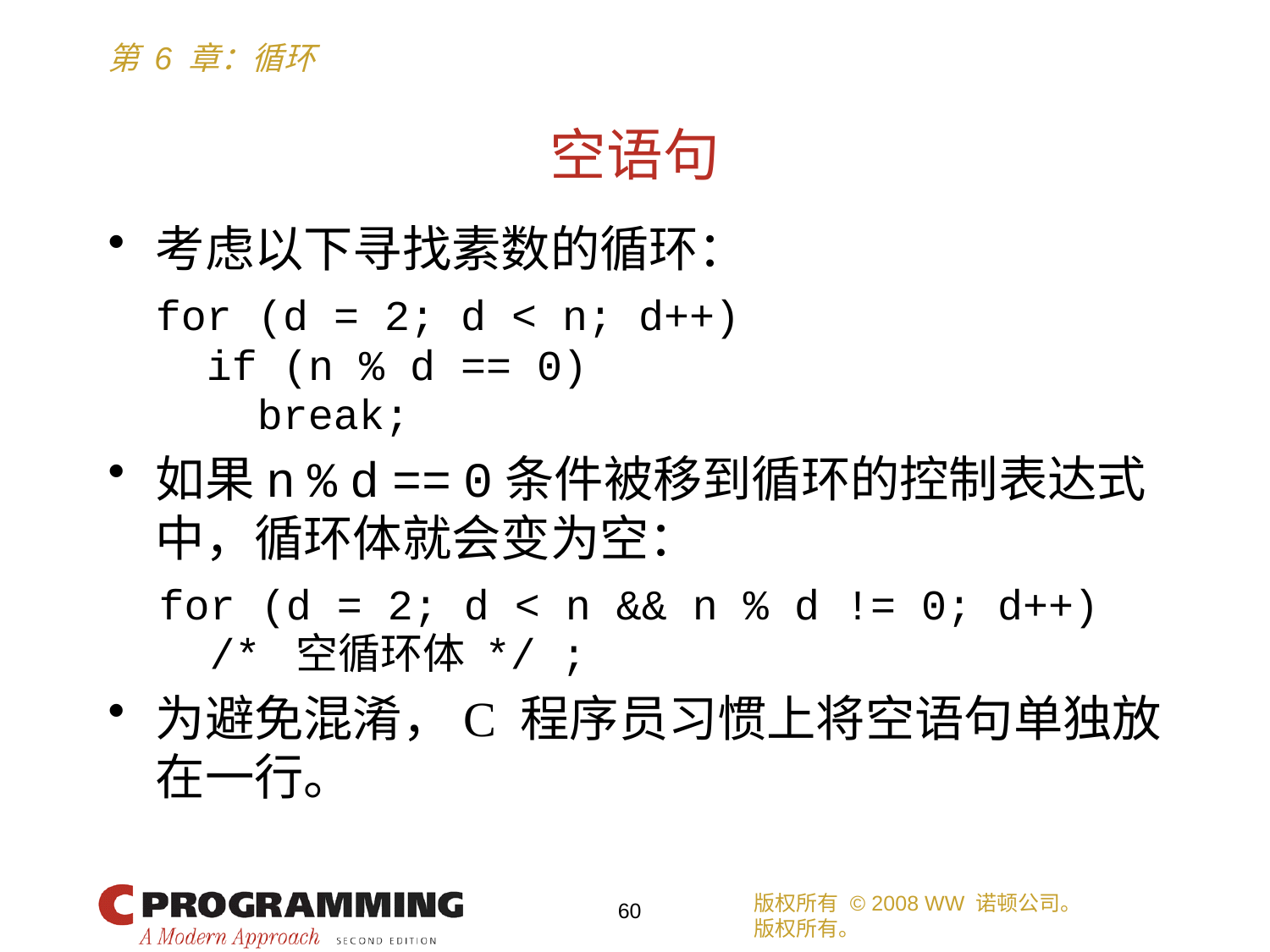

# 空语句
考虑以下寻找素数的循环：
	for (d = 2; d < n; d++)
	  if (n % d == 0)
	    break;
如果n % d == 0条件被移到循环的控制表达式中，循环体就会变为空：
  for (d = 2; d < n && n % d != 0; d++)
    /* 空循环体 */ ;
为避免混淆，C 程序员习惯上将空语句单独放在一行。
版权所有 © 2008 WW 诺顿公司。
版权所有。
60